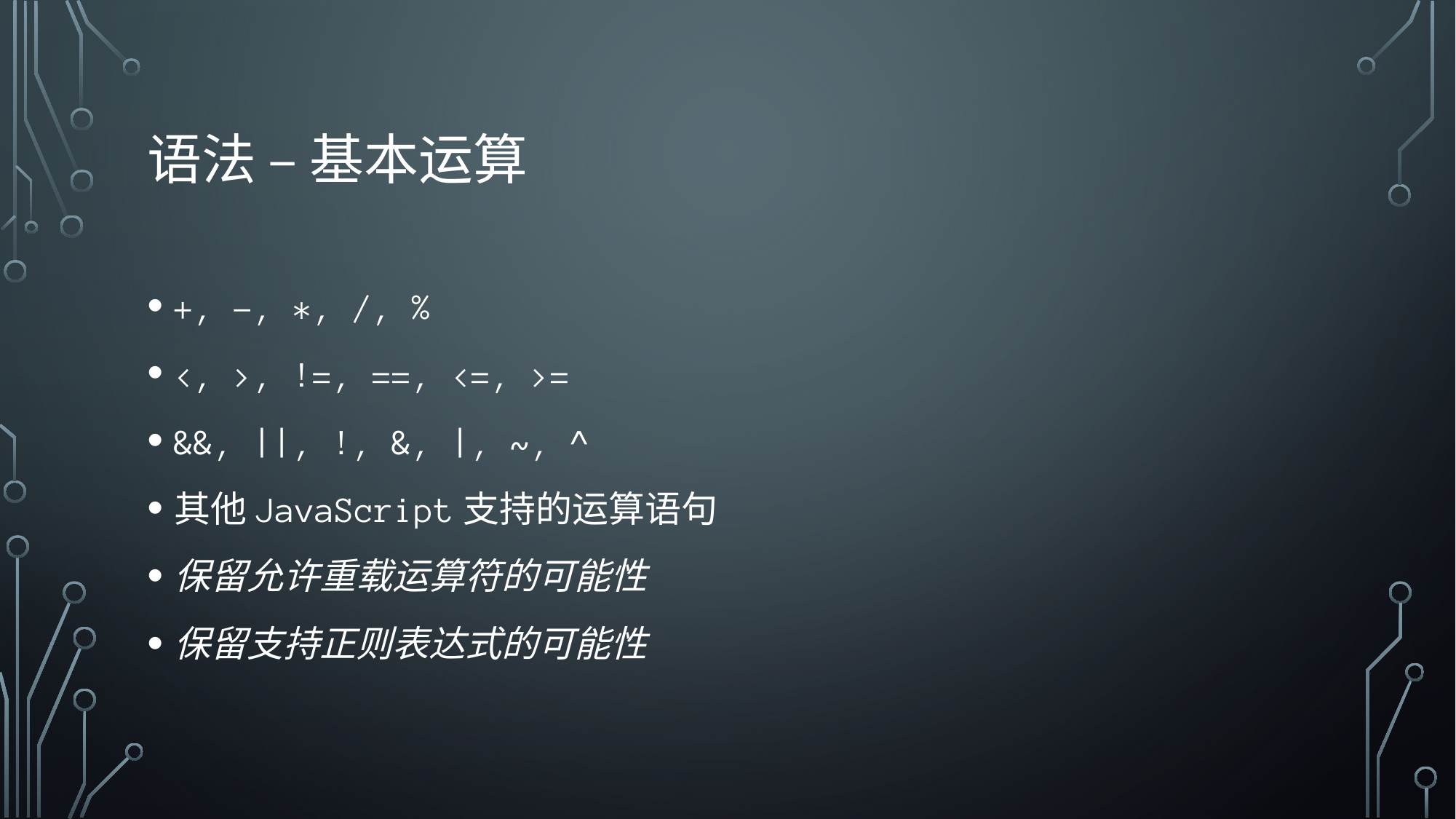

# 语法 – 基本运算
+, -, *, /, %
<, >, !=, ==, <=, >=
&&, ||, !, &, |, ~, ^
其他JavaScript支持的运算语句
保留允许重载运算符的可能性
保留支持正则表达式的可能性